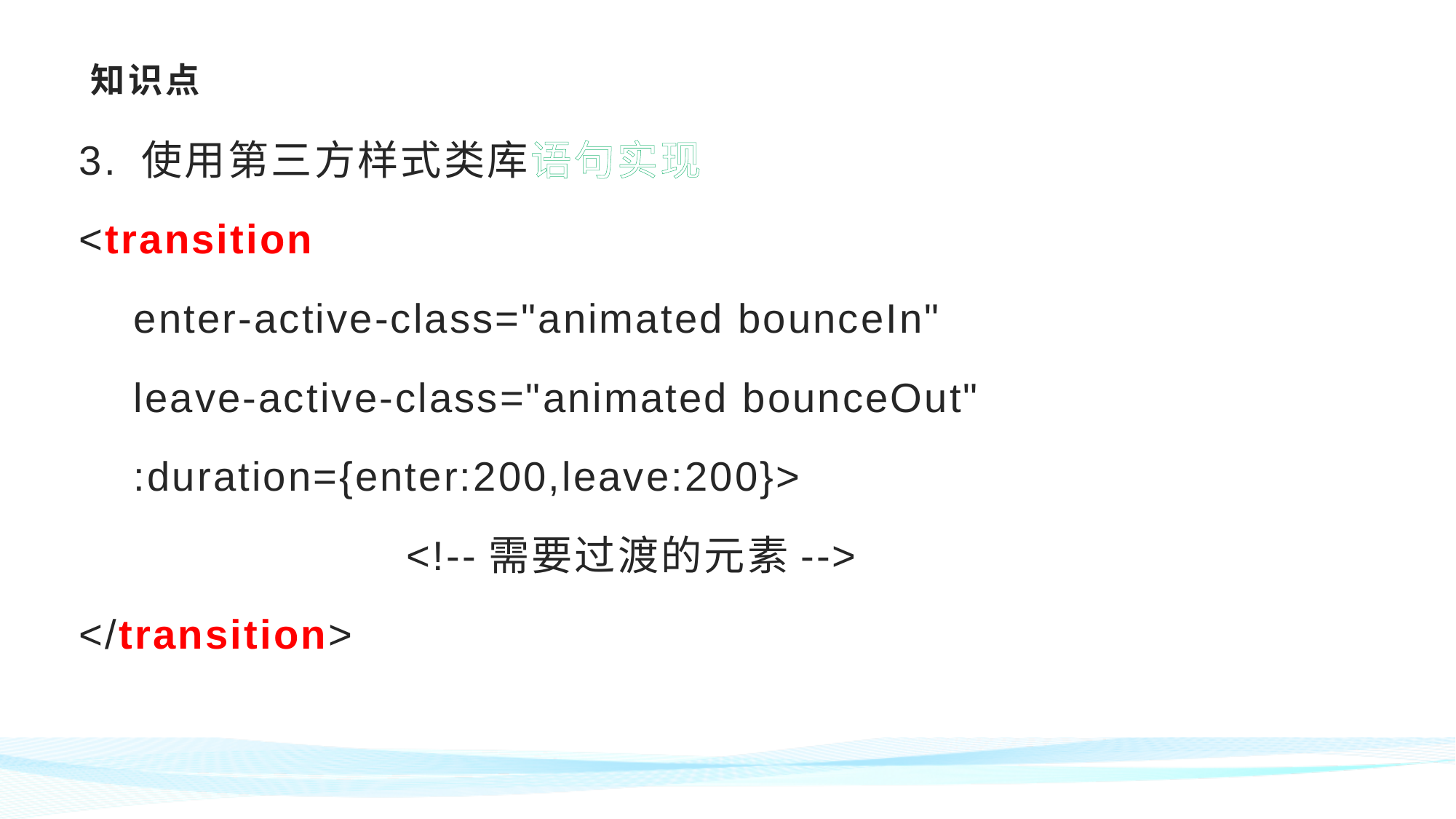

# 知识点
3. 使用第三方样式类库语句实现
<transition
enter-active-class="animated bounceIn"
leave-active-class="animated bounceOut"
:duration={enter:200,leave:200}>
			<!--需要过渡的元素-->
</transition>